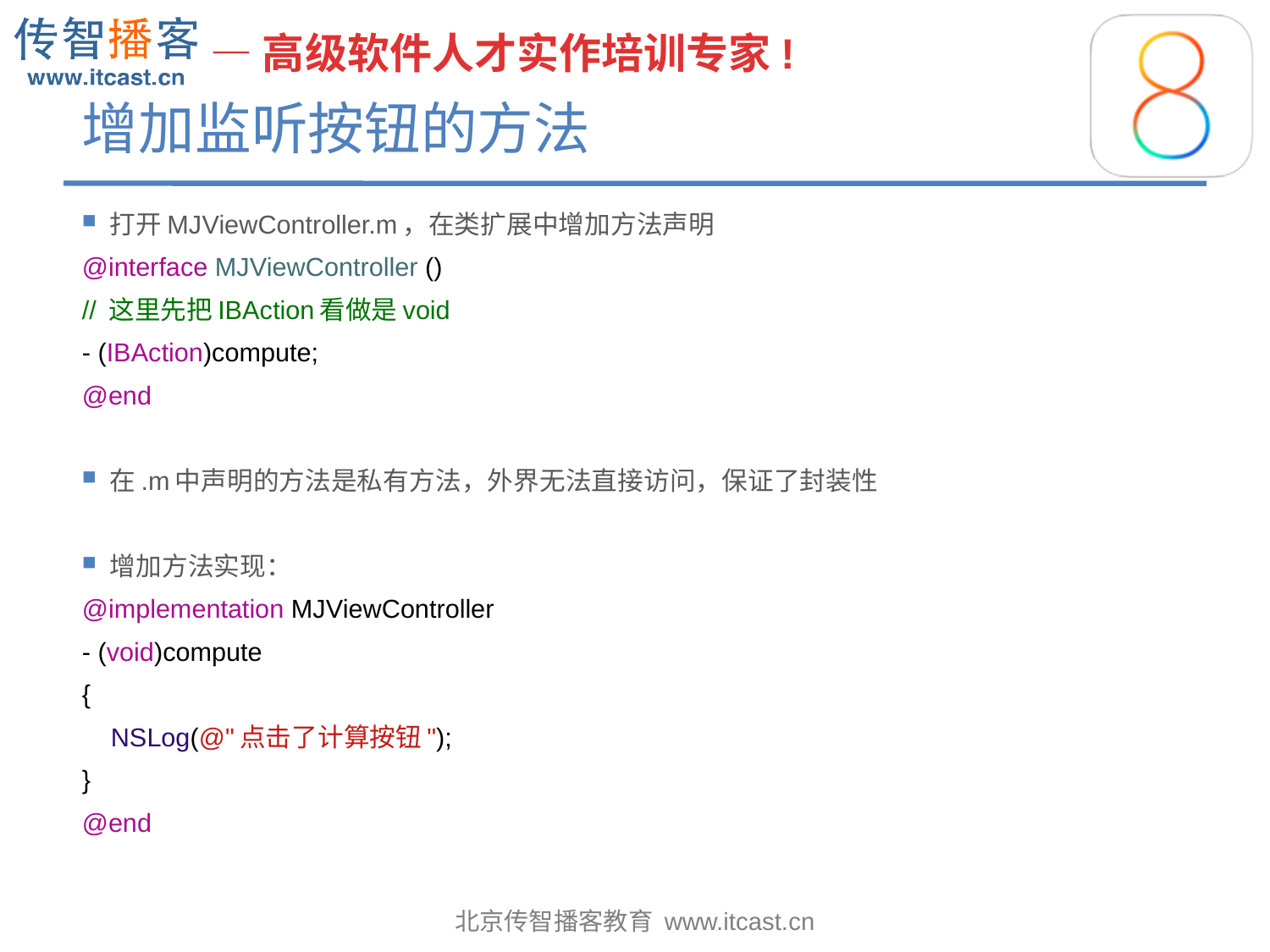

# 增加监听按钮的方法
打开MJViewController.m，在类扩展中增加方法声明
@interface MJViewController ()
// 这里先把IBAction看做是void
- (IBAction)compute;
@end

在.m中声明的方法是私有方法，外界无法直接访问，保证了封装性

增加方法实现：
@implementation MJViewController
- (void)compute
{
    NSLog(@"点击了计算按钮");
}
@end